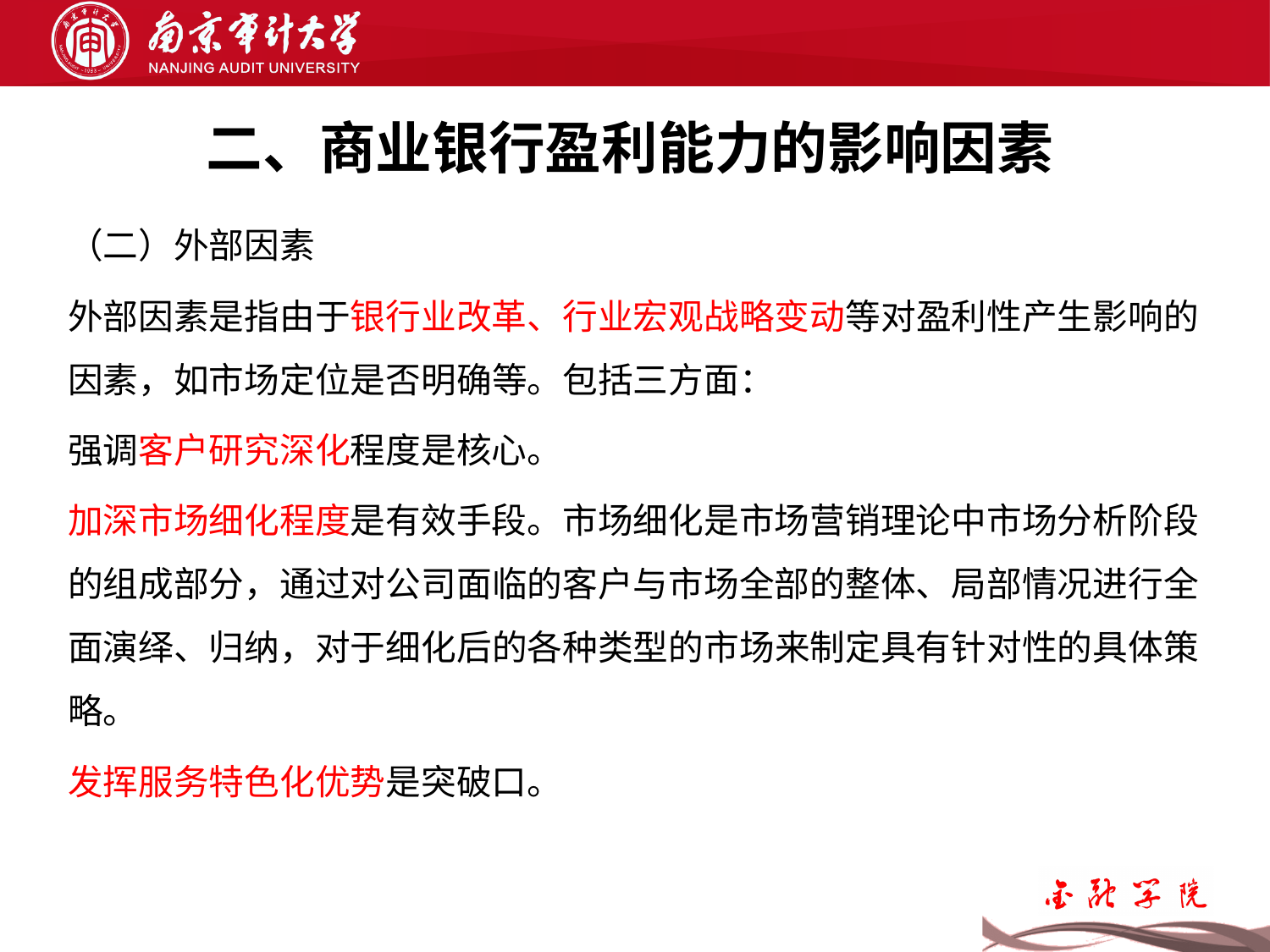

# 二、商业银行盈利能力的影响因素
（二）外部因素
外部因素是指由于银行业改革、行业宏观战略变动等对盈利性产生影响的因素，如市场定位是否明确等。包括三方面：
强调客户研究深化程度是核心。
加深市场细化程度是有效手段。市场细化是市场营销理论中市场分析阶段的组成部分，通过对公司面临的客户与市场全部的整体、局部情况进行全面演绎、归纳，对于细化后的各种类型的市场来制定具有针对性的具体策略。
发挥服务特色化优势是突破口。